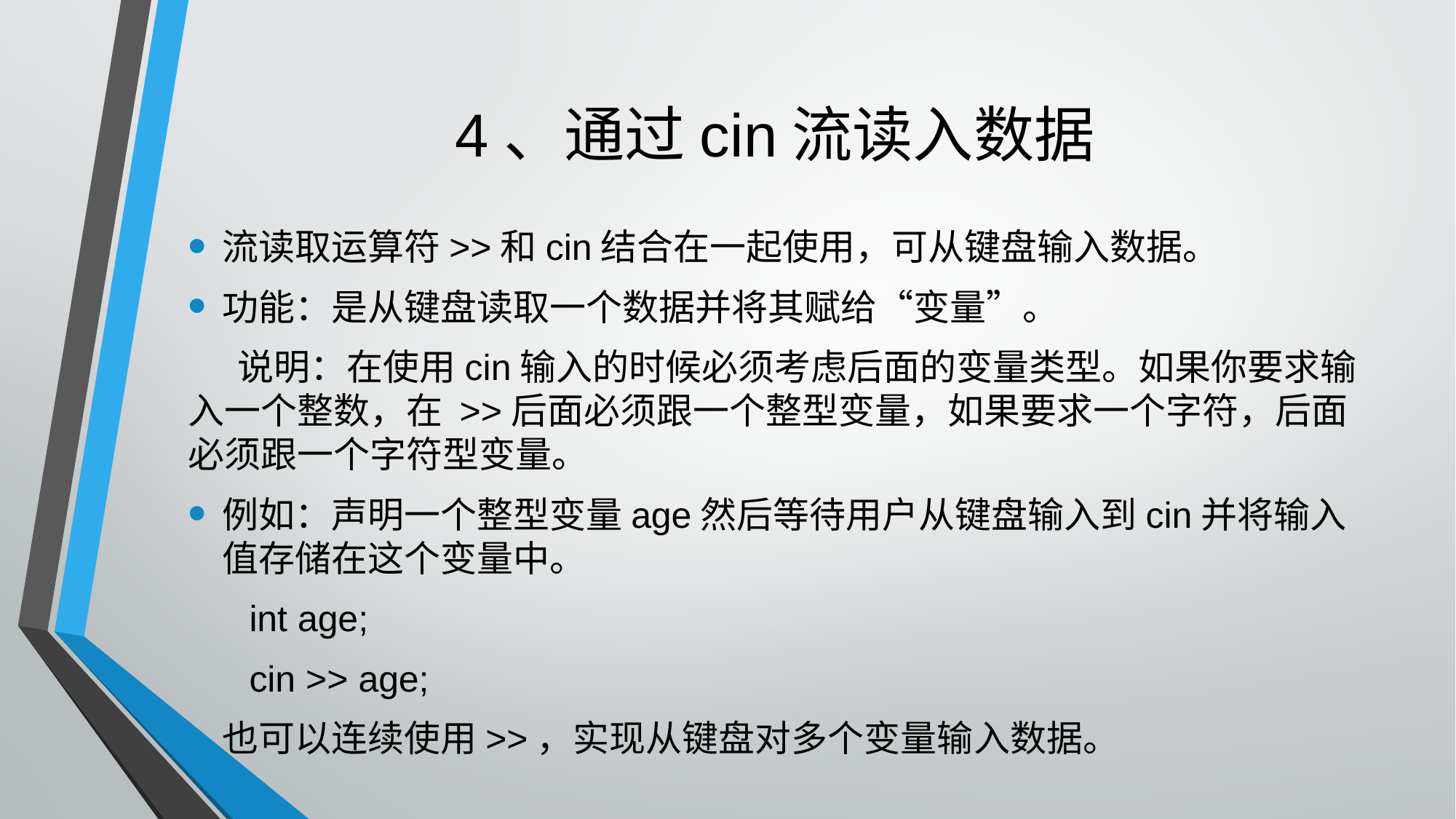

# 4、通过cin流读入数据
流读取运算符>>和cin结合在一起使用，可从键盘输入数据。
功能：是从键盘读取一个数据并将其赋给“变量”。
     说明：在使用cin输入的时候必须考虑后面的变量类型。如果你要求输入一个整数，在 >>后面必须跟一个整型变量，如果要求一个字符，后面必须跟一个字符型变量。
例如：声明一个整型变量age然后等待用户从键盘输入到cin并将输入值存储在这个变量中。
      int age;
      cin >> age;
也可以连续使用>>，实现从键盘对多个变量输入数据。